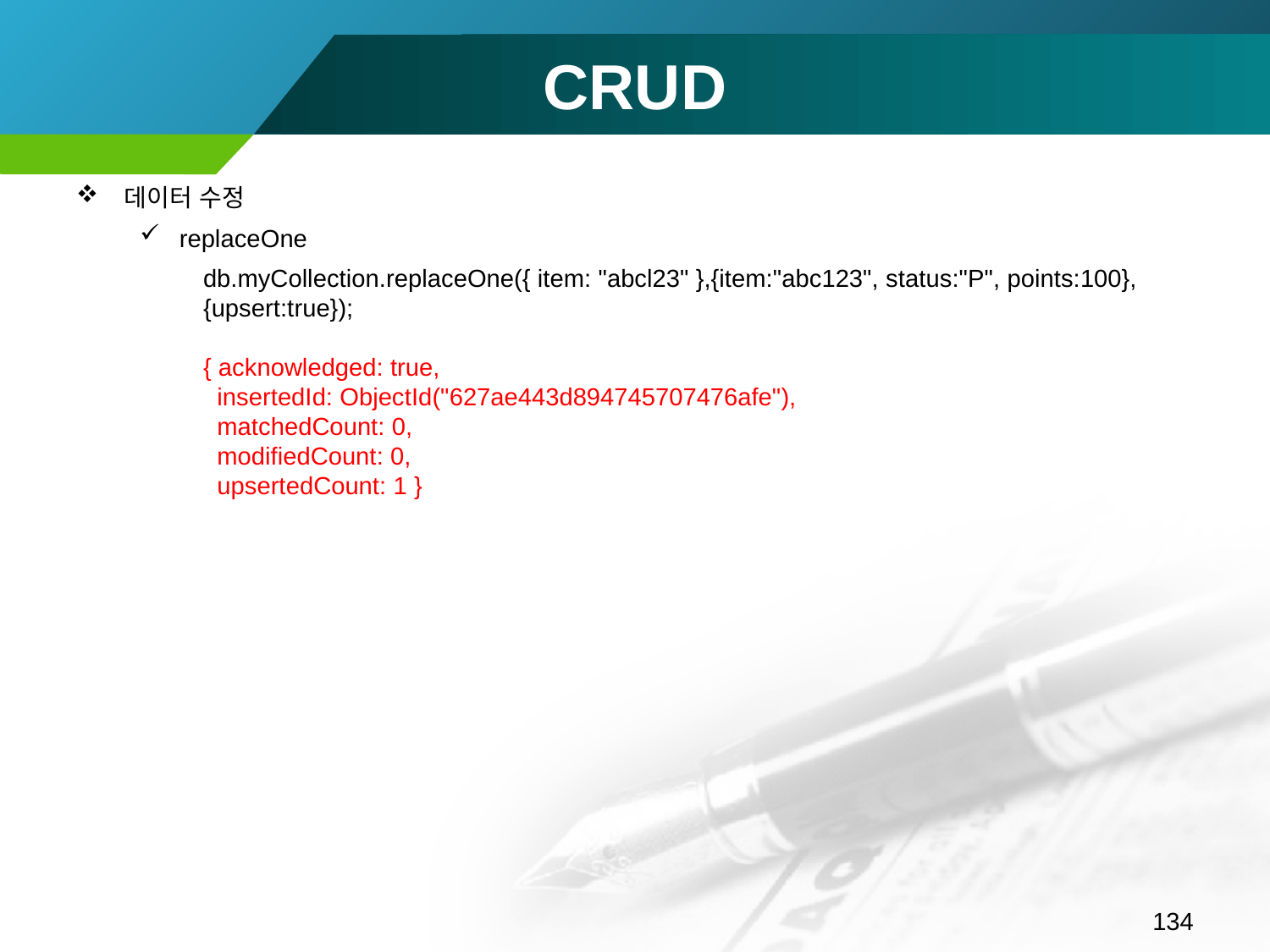

# CRUD
데이터 수정
replaceOne
db.myCollection.replaceOne({ item: "abcl23" },{item:"abc123", status:"P", points:100}, {upsert:true});

{ acknowledged: true,
  insertedId: ObjectId("627ae443d894745707476afe"),
  matchedCount: 0,
  modifiedCount: 0,
  upsertedCount: 1 }
134